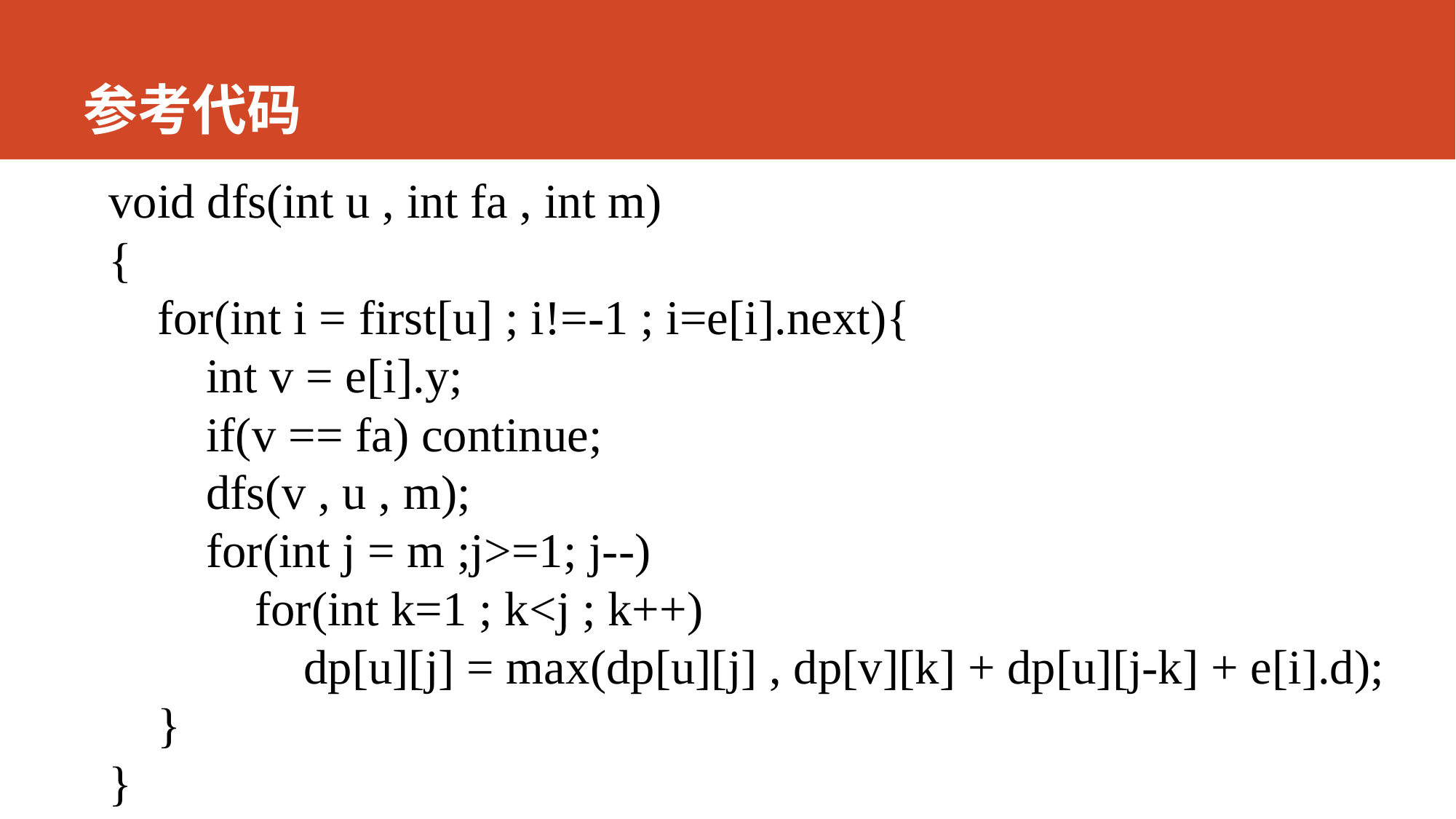

# 参考代码
void dfs(int u , int fa , int m)
{
    for(int i = first[u] ; i!=-1 ; i=e[i].next){
        int v = e[i].y;
        if(v == fa) continue;
        dfs(v , u , m);
        for(int j = m ;j>=1; j--)
            for(int k=1 ; k<j ; k++)
                dp[u][j] = max(dp[u][j] , dp[v][k] + dp[u][j-k] + e[i].d);
    }
}